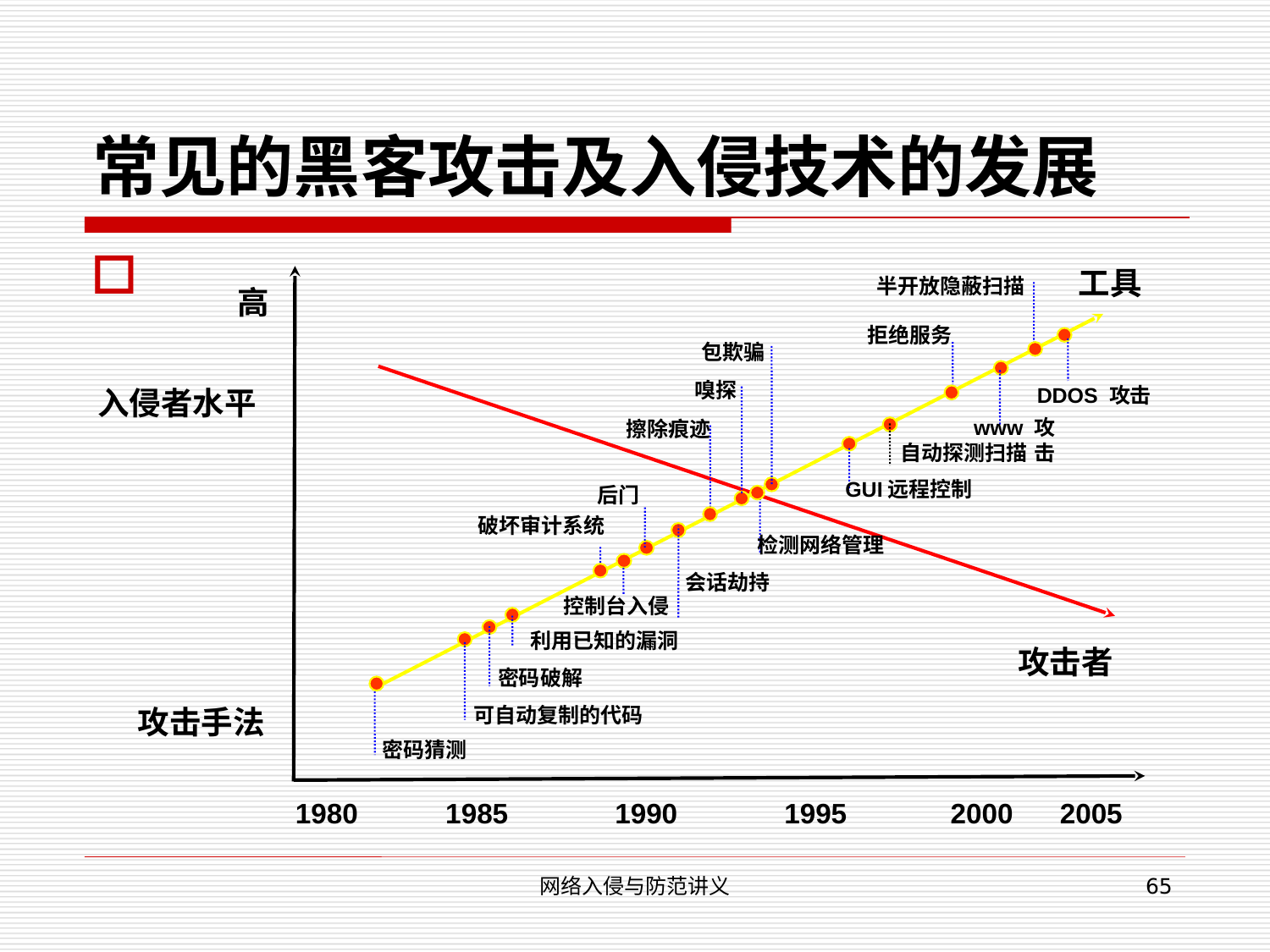

常见的黑客攻击及入侵技术的发展

工具

半开放隐蔽扫描
高

拒绝服务

包欺骗

嗅探
DDOS 攻击
入侵者水平

www 攻击
擦除痕迹

自动探测扫描

GUI远程控制
后门

破坏审计系统

检测网络管理

会话劫持

控制台入侵

利用已知的漏洞

攻击者

密码破解

可自动复制的代码
攻击手法
密码猜测

1980
1985
1990
1995
2000
2005

网络入侵与防范讲义
65